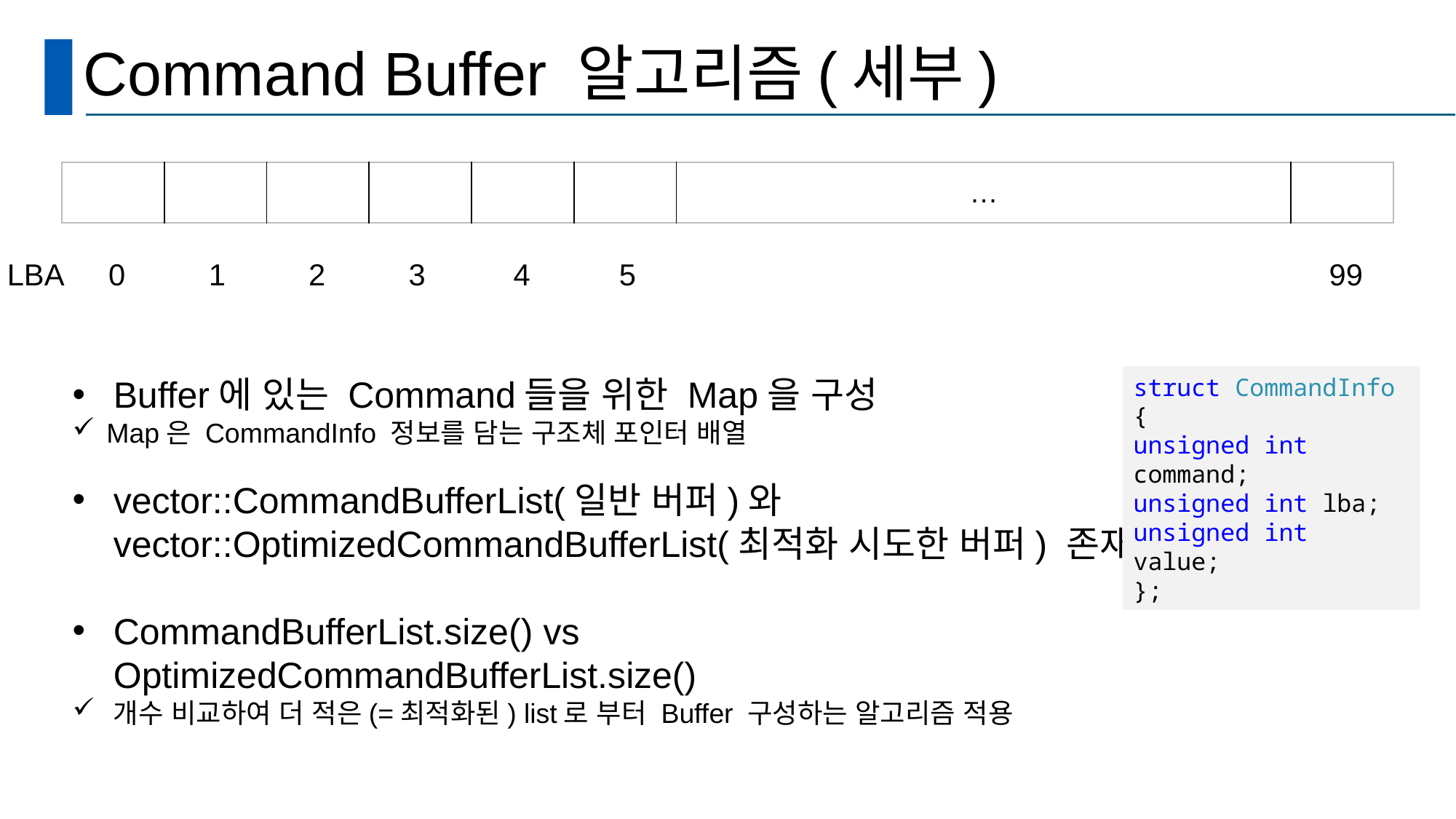

# Command Buffer 알고리즘(세부)
|  |  |  |  |  |  | … |  |
| --- | --- | --- | --- | --- | --- | --- | --- |
LBA
0
1
2
3
4
5
99
Buffer에 있는 Command들을 위한 Map을 구성
Map은 CommandInfo 정보를 담는 구조체 포인터 배열

vector::CommandBufferList(일반 버퍼)와 vector::OptimizedCommandBufferList(최적화 시도한 버퍼) 존재

CommandBufferList.size() vs OptimizedCommandBufferList.size()
개수 비교하여 더 적은(=최적화된) list로 부터 Buffer 구성하는 알고리즘 적용
struct CommandInfo
{
unsigned int command;
unsigned int lba;
unsigned int value;
};